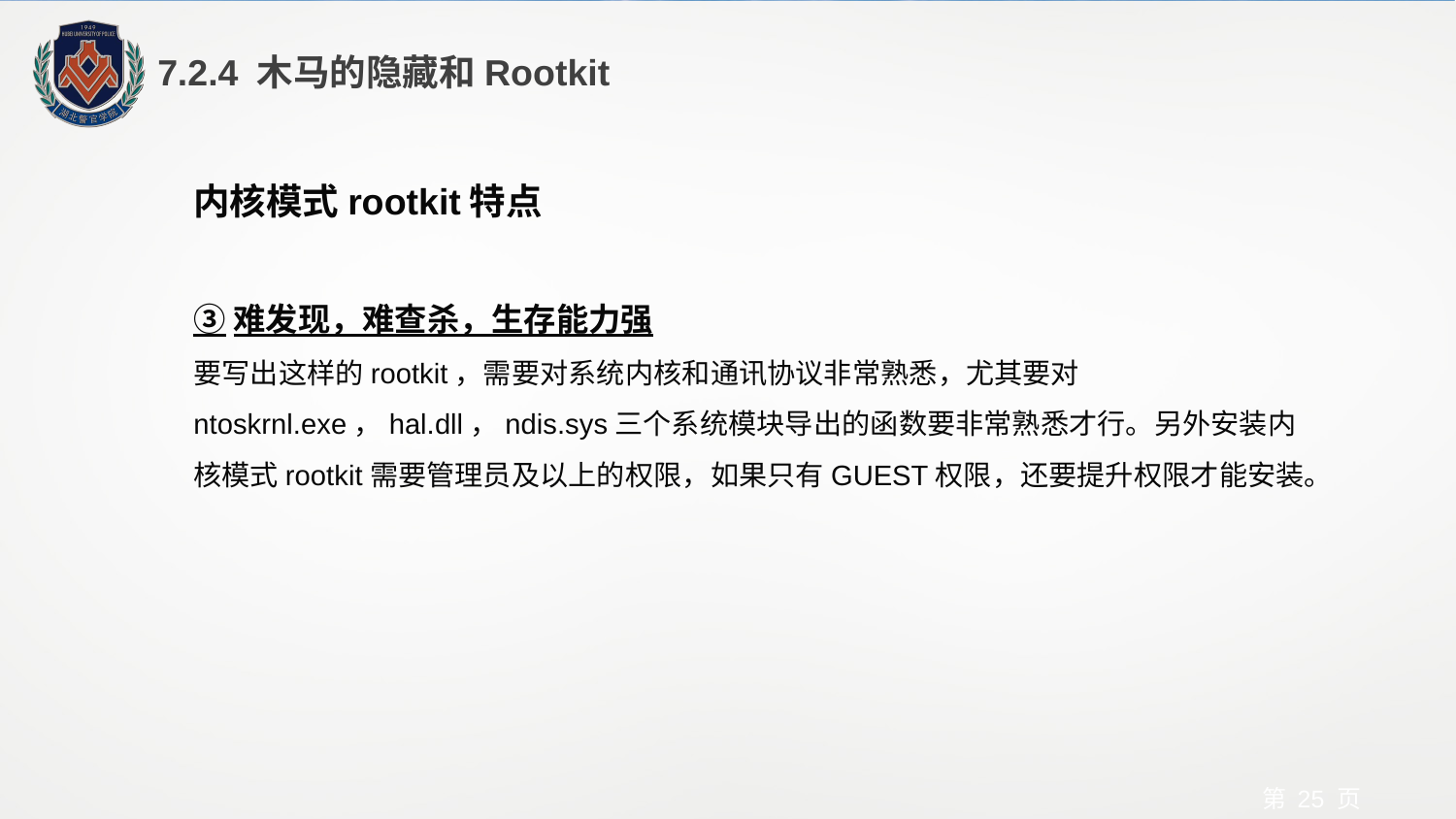

7.2.4 木马的隐藏和Rootkit
内核模式rootkit特点

③难发现，难查杀，生存能力强
要写出这样的rootkit，需要对系统内核和通讯协议非常熟悉，尤其要对ntoskrnl.exe，hal.dll，ndis.sys三个系统模块导出的函数要非常熟悉才行。另外安装内核模式rootkit需要管理员及以上的权限，如果只有GUEST权限，还要提升权限才能安装。